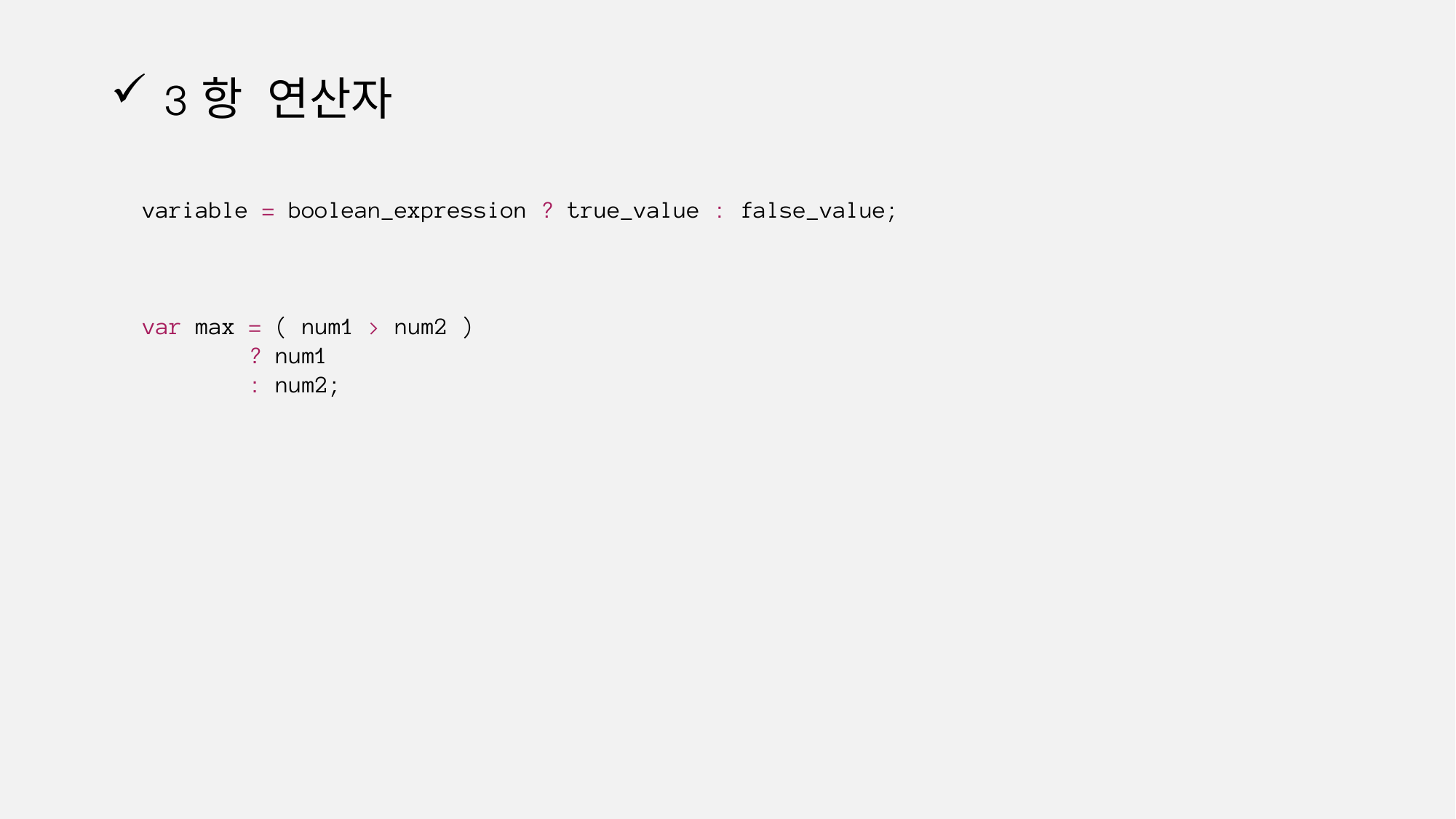

# 3항 연산자
variable = boolean_expression ? true_value : false_value;

var max = ( num1 > num2 )
        ? num1
        : num2;